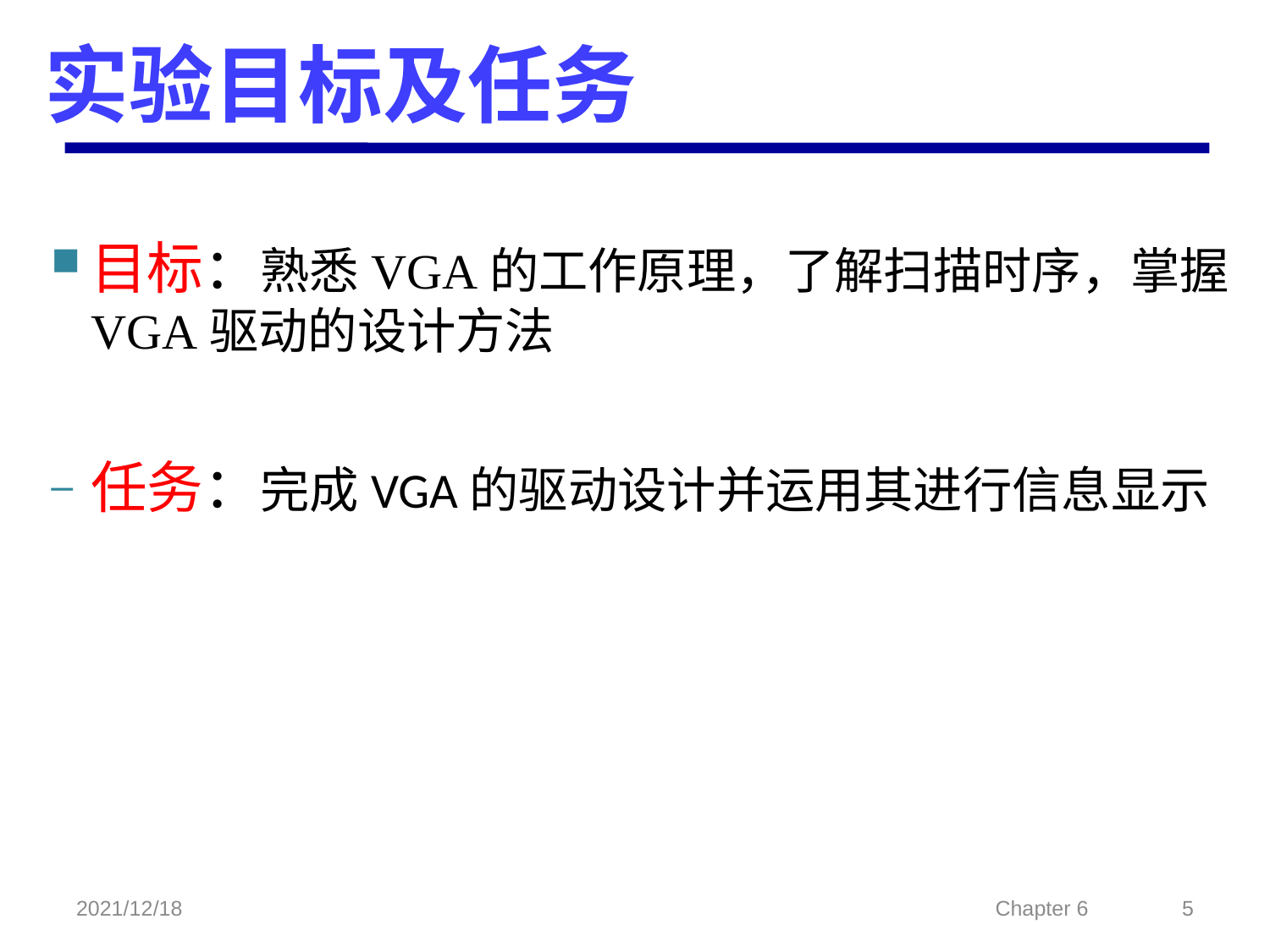

# 实验目标及任务
目标：熟悉VGA的工作原理，了解扫描时序，掌握VGA驱动的设计方法

任务：完成VGA的驱动设计并运用其进行信息显示

2021/12/18
Chapter 6
5